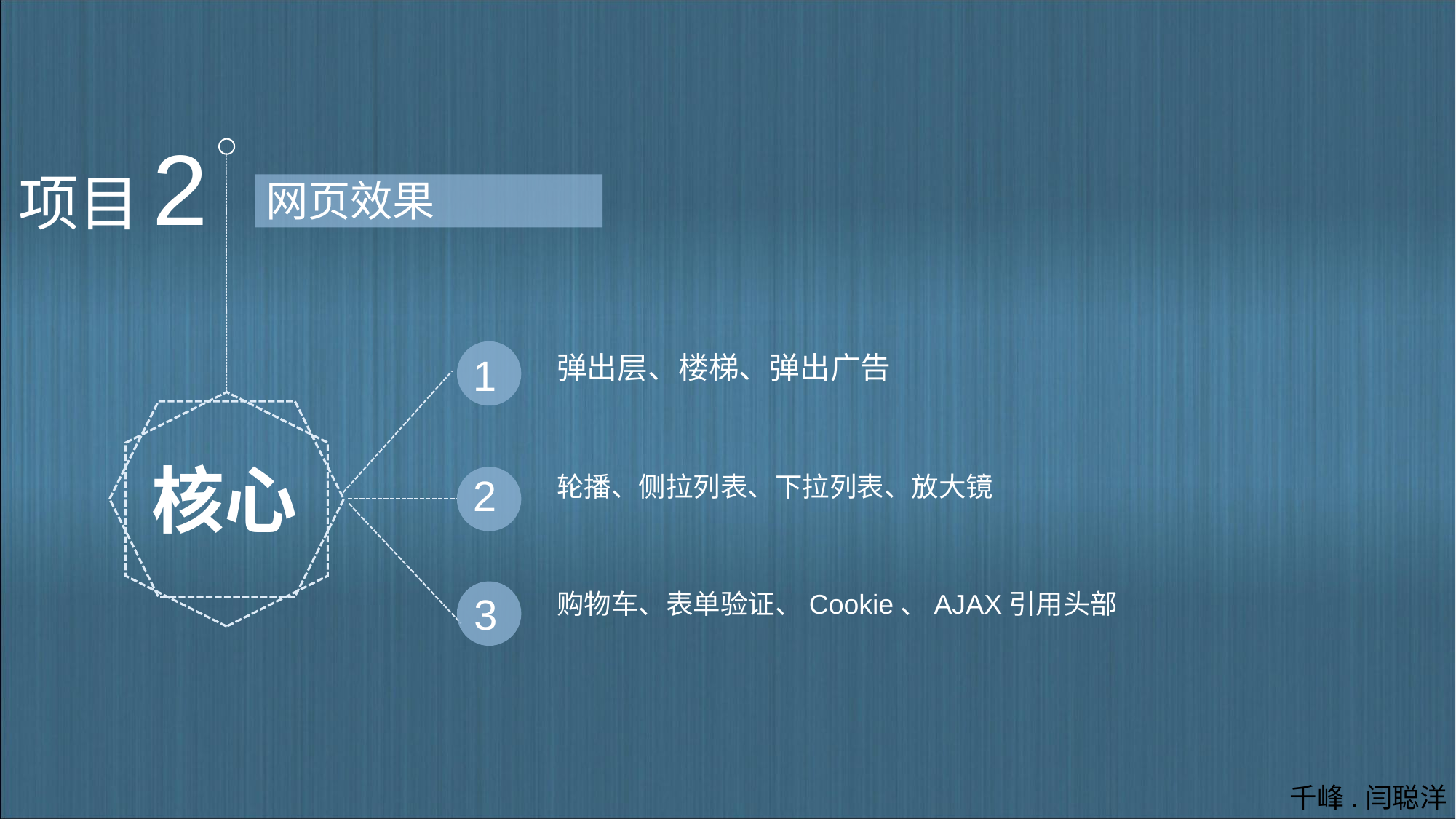

项目 2

网页效果

1
弹出层、楼梯、弹出广告

核心
2
轮播、侧拉列表、下拉列表、放大镜

购物车、表单验证、Cookie、AJAX引用头部
3
千峰.闫聪洋